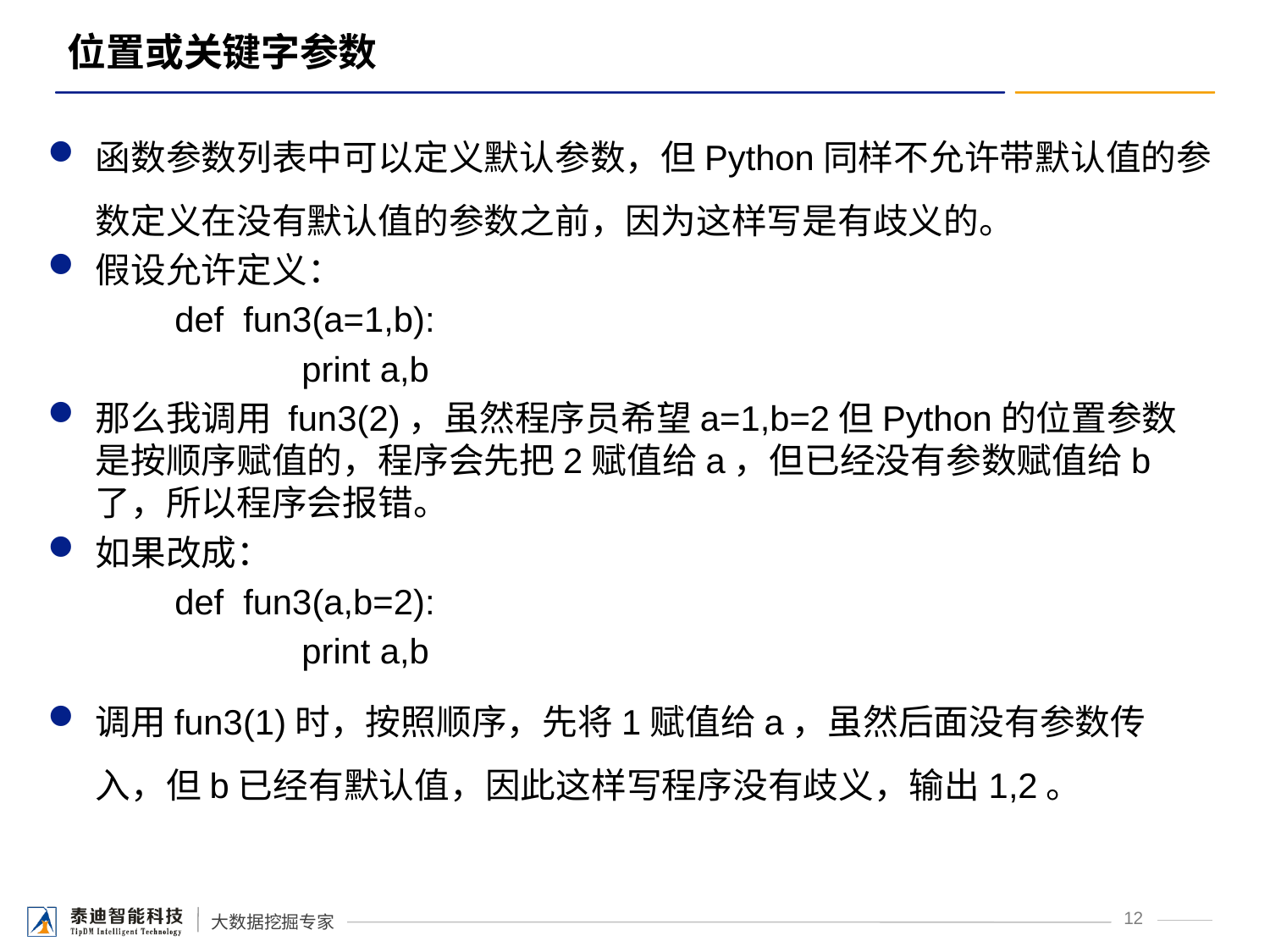

# 位置或关键字参数
函数参数列表中可以定义默认参数，但Python同样不允许带默认值的参数定义在没有默认值的参数之前，因为这样写是有歧义的。
假设允许定义：
	def  fun3(a=1,b):
		print a,b
那么我调用 fun3(2)，虽然程序员希望a=1,b=2但Python的位置参数是按顺序赋值的，程序会先把2赋值给a，但已经没有参数赋值给b了，所以程序会报错。
如果改成：
	def  fun3(a,b=2):
		print a,b
调用fun3(1)时，按照顺序，先将1赋值给a，虽然后面没有参数传入，但b已经有默认值，因此这样写程序没有歧义，输出1,2。